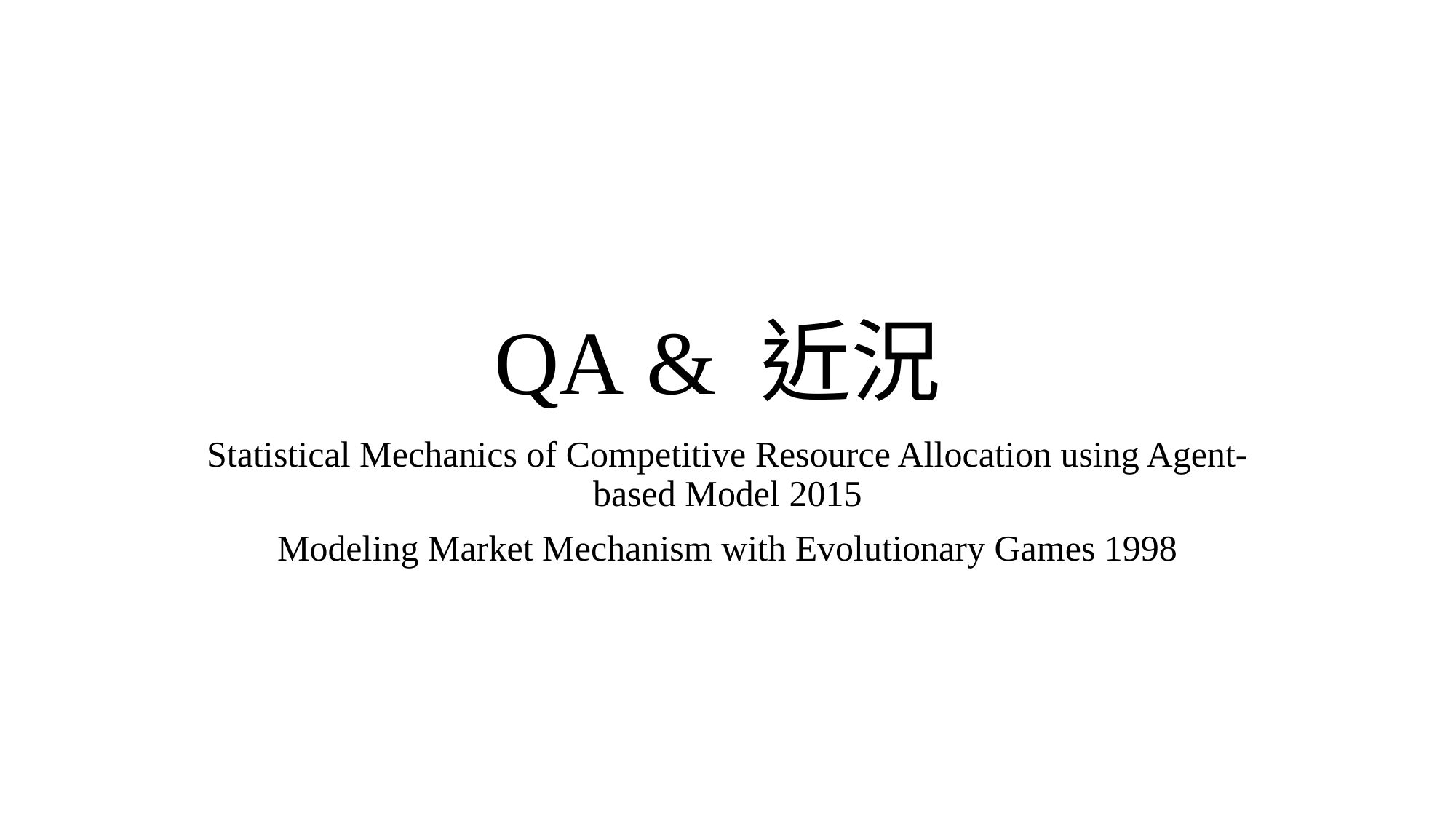

# QA & 近況
Statistical Mechanics of Competitive Resource Allocation using Agent-based Model 2015
Modeling Market Mechanism with Evolutionary Games 1998